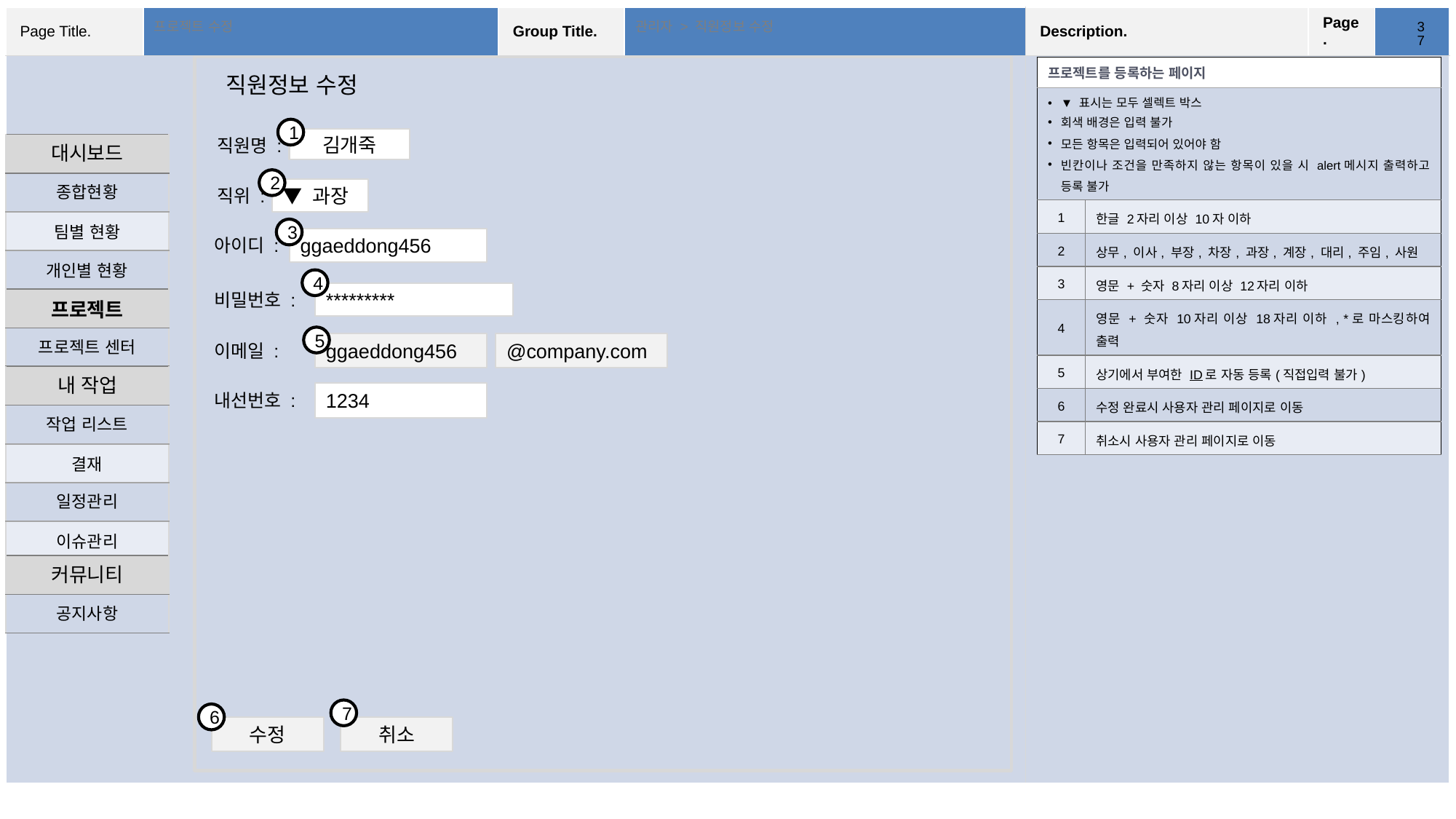

37
프로젝트 수정
관리자 > 직원정보 수정

| 프로젝트를 등록하는 페이지 |  |
| --- | --- |
| ▼ 표시는 모두 셀렉트 박스 회색 배경은 입력 불가 모든 항목은 입력되어 있어야 함 빈칸이나 조건을 만족하지 않는 항목이 있을 시 alert메시지 출력하고 등록 불가 |  |
| 1 | 한글 2자리 이상 10자 이하 |
| 2 | 상무, 이사, 부장, 차장, 과장, 계장, 대리, 주임, 사원 |
| 3 | 영문 + 숫자 8자리 이상 12자리 이하 |
| 4 | 영문 + 숫자 10자리 이상 18자리 이하 , \*로 마스킹하여 출력 |
| 5 | 상기에서 부여한 ID로 자동 등록(직접입력 불가) |
| 6 | 수정 완료시 사용자 관리 페이지로 이동 |
| 7 | 취소시 사용자 관리 페이지로 이동 |
 직원정보 수정
1
직원명 :
김개죽
| 대시보드 |
| --- |
| 종합현황 |
| 팀별 현황 |
| 개인별 현황 |
2
▼ 과장
직위 :
3
아이디 :
ggaeddong456
4
비밀번호 :
*********
| 프로젝트 |
| --- |
| 프로젝트 센터 |
5
ggaeddong456
@company.com
이메일 :
| 내 작업 |
| --- |
| 작업 리스트 |
| 결재 |
| 일정관리 |
| 이슈관리 |
1234
내선번호 :
| 커뮤니티 |
| --- |
| 공지사항 |
7
6
수정
취소